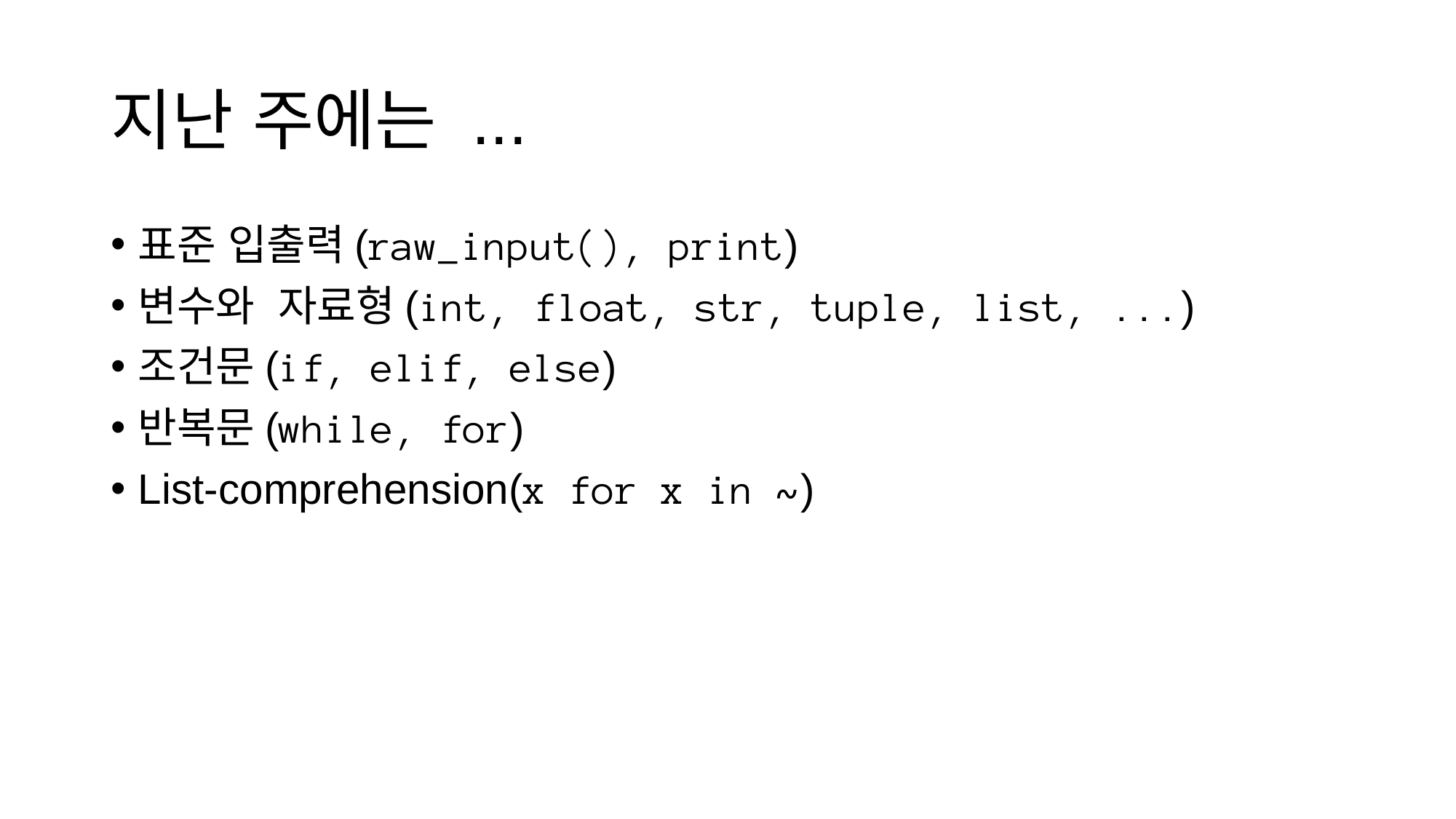

# 지난 주에는 ...
표준 입출력(raw_input(), print)
변수와 자료형(int, float, str, tuple, list, ...)
조건문(if, elif, else)
반복문(while, for)
List-comprehension(x for x in ~)